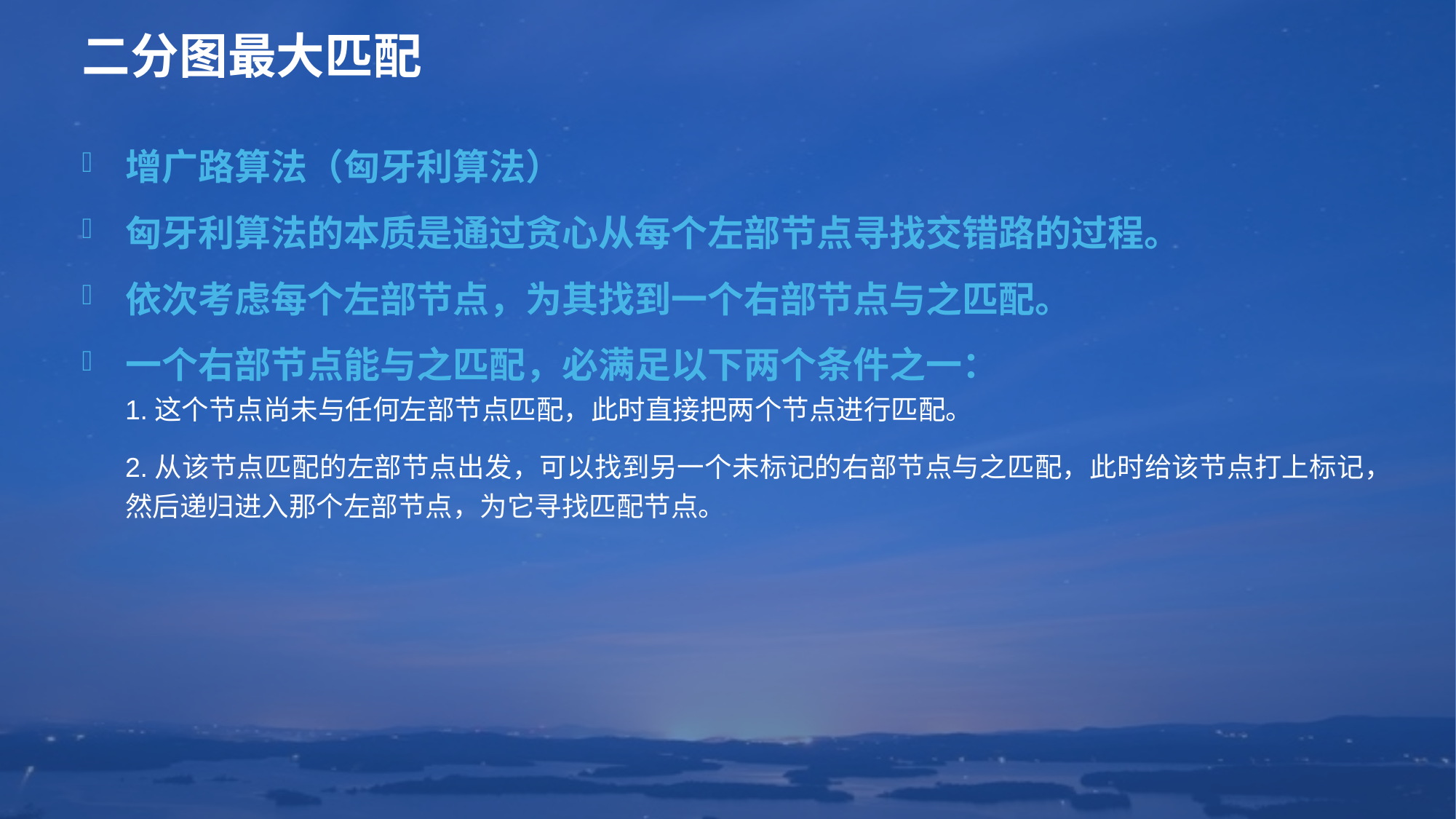

# 二分图最大匹配
增广路算法（匈牙利算法）
匈牙利算法的本质是通过贪心从每个左部节点寻找交错路的过程。
依次考虑每个左部节点，为其找到一个右部节点与之匹配。
一个右部节点能与之匹配，必满足以下两个条件之一：
1.这个节点尚未与任何左部节点匹配，此时直接把两个节点进行匹配。
2.从该节点匹配的左部节点出发，可以找到另一个未标记的右部节点与之匹配，此时给该节点打上标记，然后递归进入那个左部节点，为它寻找匹配节点。